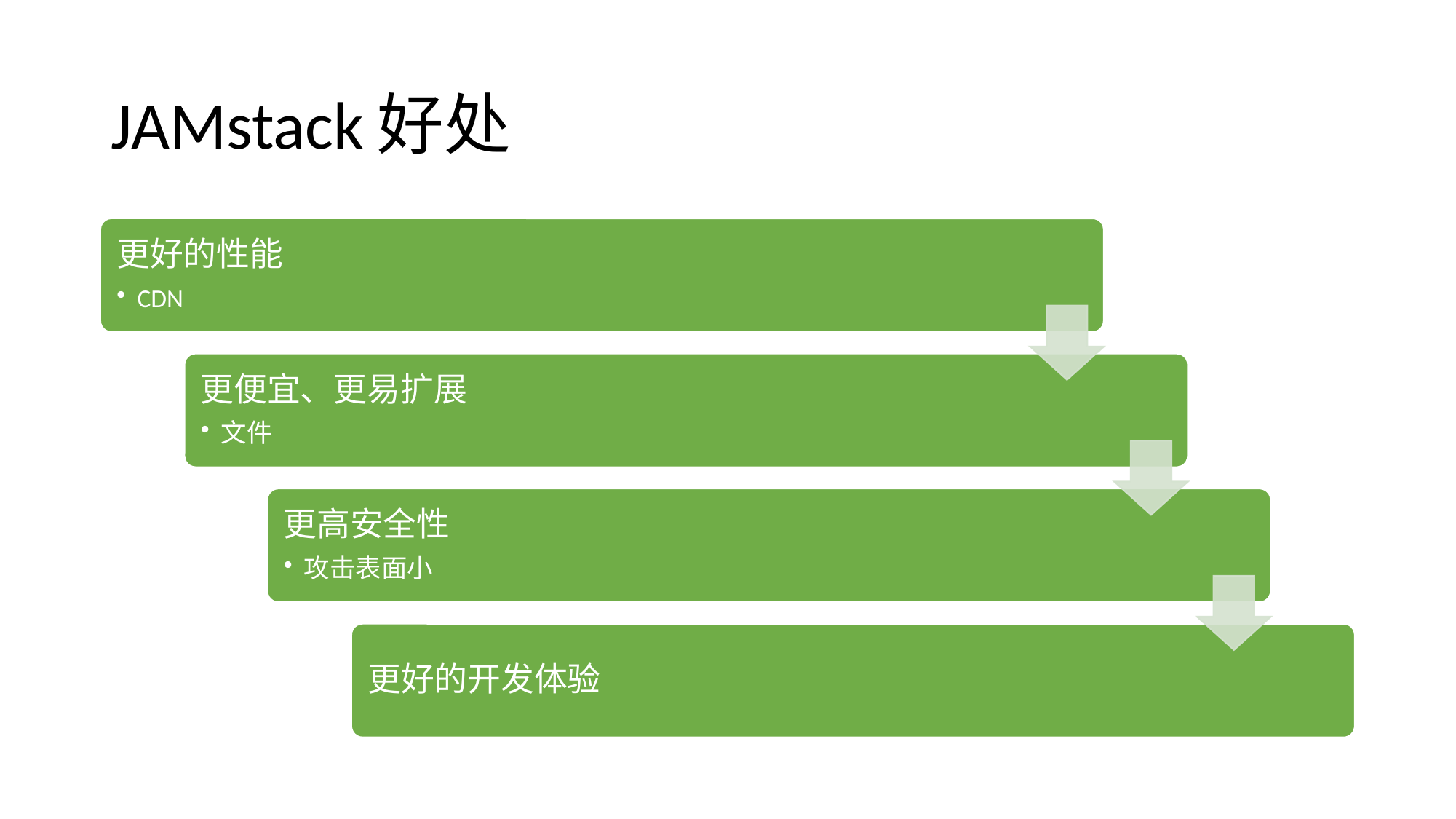

# JAMstack好处
更好的性能
CDN
更便宜、更易扩展
文件
更高安全性
攻击表面小
更好的开发体验